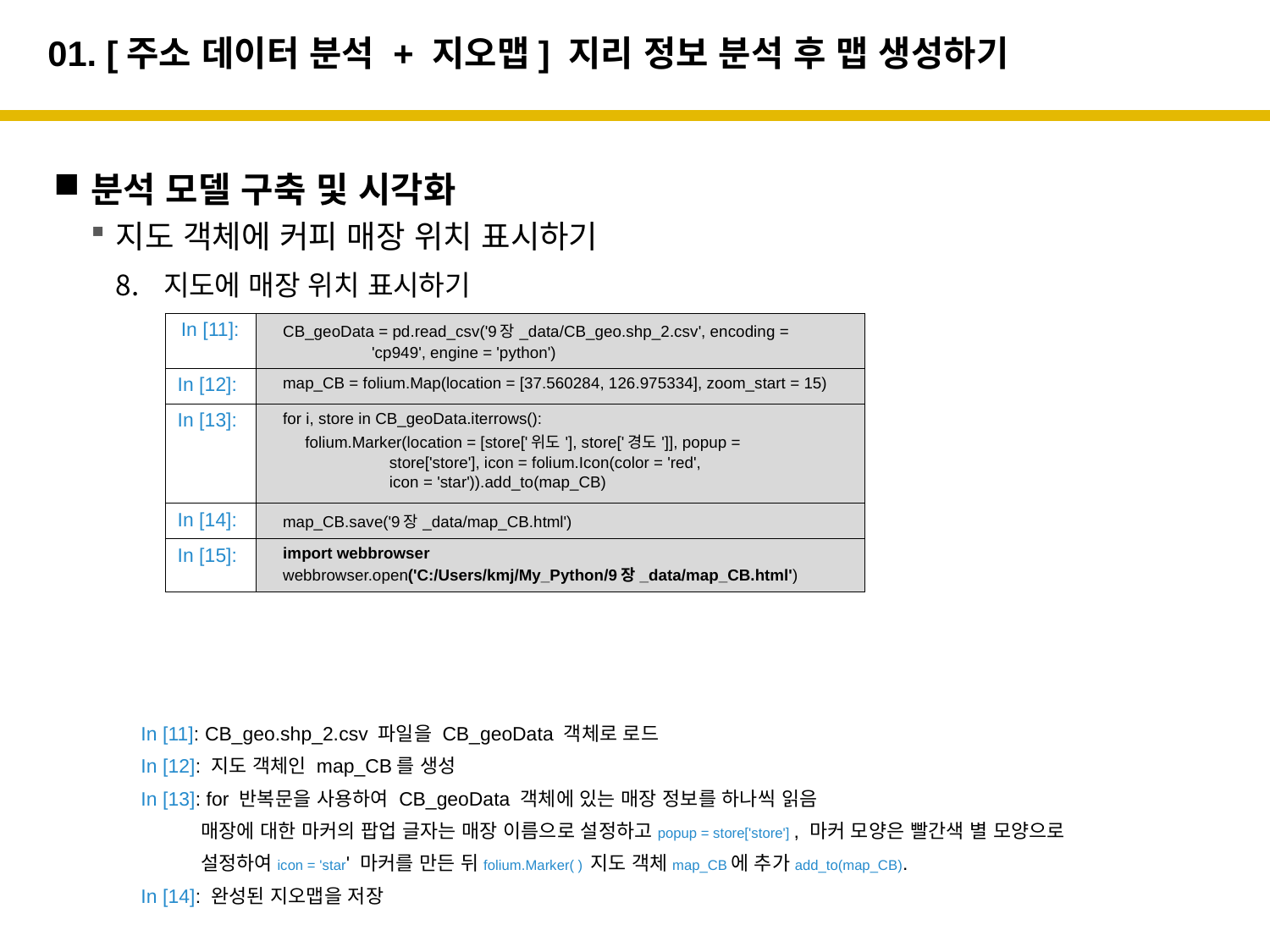

# 01. [주소 데이터 분석 + 지오맵] 지리 정보 분석 후 맵 생성하기
분석 모델 구축 및 시각화
지도 객체에 커피 매장 위치 표시하기
지도에 매장 위치 표시하기

In [11]: CB_geo.shp_2.csv 파일을 CB_geoData 객체로 로드
In [12]: 지도 객체인 map_CB를 생성
In [13]: for 반복문을 사용하여 CB_geoData 객체에 있는 매장 정보를 하나씩 읽음
          매장에 대한 마커의 팝업 글자는 매장 이름으로 설정하고popup = store['store'] , 마커 모양은 빨간색 별 모양으로
          설정하여icon = 'star' 마커를 만든 뒤folium.Marker( ) 지도 객체map_CB에 추가add_to(map_CB).
In [14]: 완성된 지오맵을 저장

| In [11]: | CB\_geoData = pd.read\_csv('9장\_data/CB\_geo.shp\_2.csv', encoding = 'cp949', engine = 'python') |
| --- | --- |
| In [12]: | map\_CB = folium.Map(location = [37.560284, 126.975334], zoom\_start = 15) |
| In [13]: | for i, store in CB\_geoData.iterrows(): folium.Marker(location = [store['위도'], store['경도']], popup = store['store'], icon = folium.Icon(color = 'red', icon = 'star')).add\_to(map\_CB) |
| In [14]: | map\_CB.save('9장\_data/map\_CB.html') |
| In [15]: | import webbrowser webbrowser.open('C:/Users/kmj/My\_Python/9장\_data/map\_CB.html') |